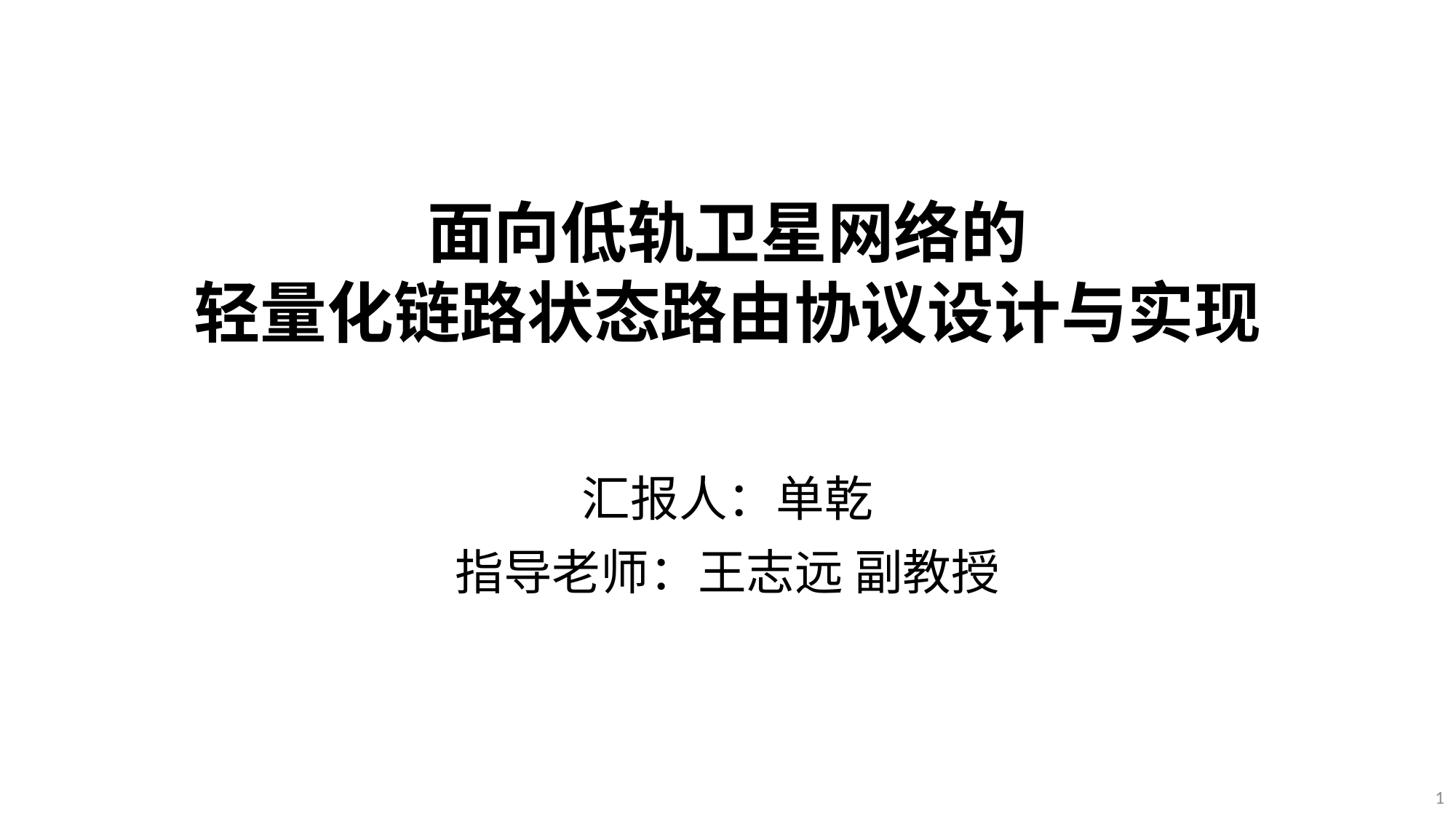

# 面向低轨卫星网络的 轻量化链路状态路由协议设计与实现
汇报人：单乾
指导老师：王志远 副教授
1